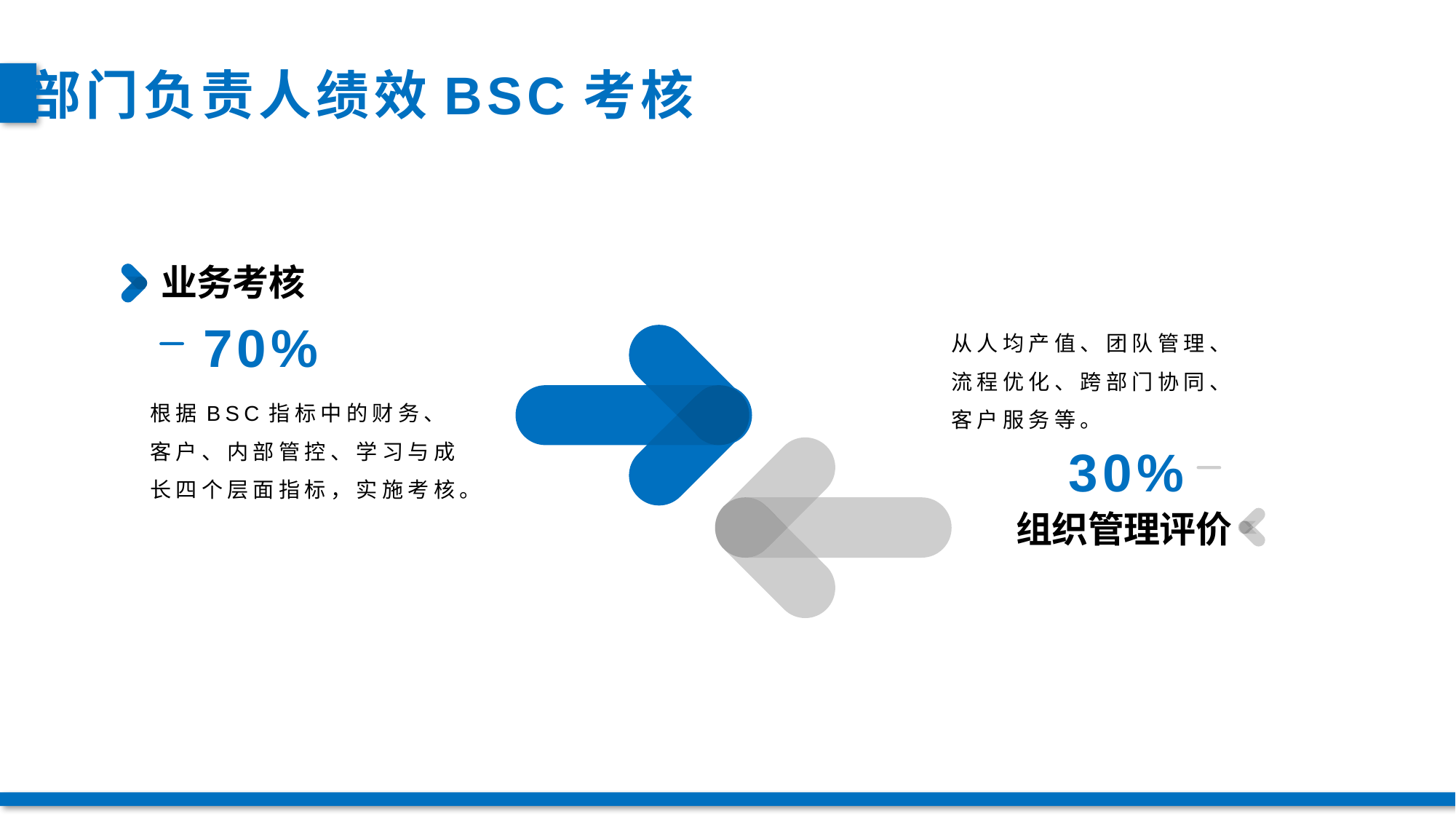

部门负责人绩效BSC考核

业务考核

根据BSC指标中的财务、客户、内部管控、学习与成长四个层面指标，实施考核。

70%
组织管理评价

从人均产值、团队管理、流程优化、跨部门协同、客户服务等。
30%